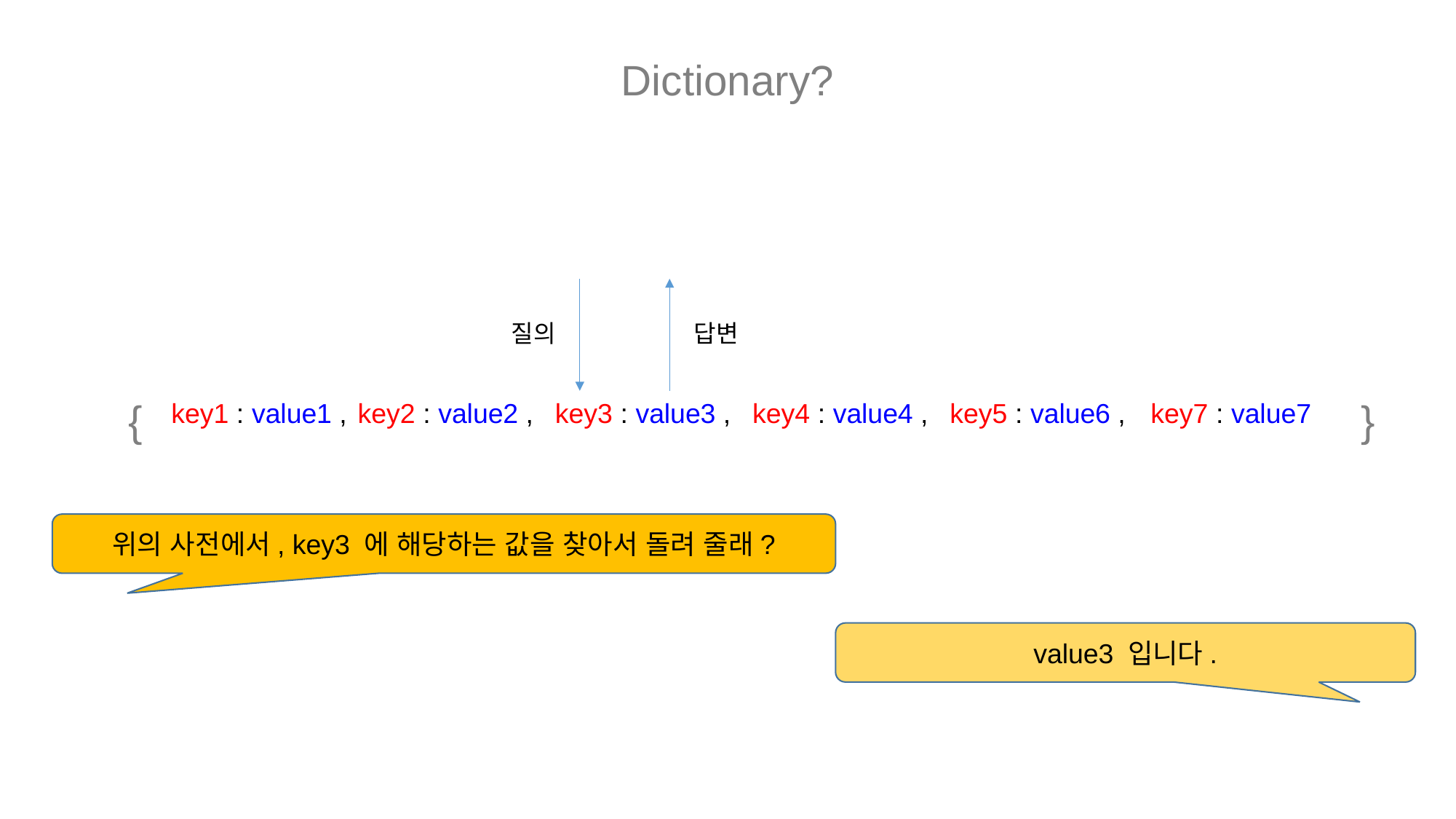

Dictionary?
질의
답변
{
}
key1 : value1 ,
key2 : value2 ,
key3 : value3 ,
key4 : value4 ,
key5 : value6 ,
key7 : value7
위의 사전에서, key3 에 해당하는 값을 찾아서 돌려 줄래?
value3 입니다.